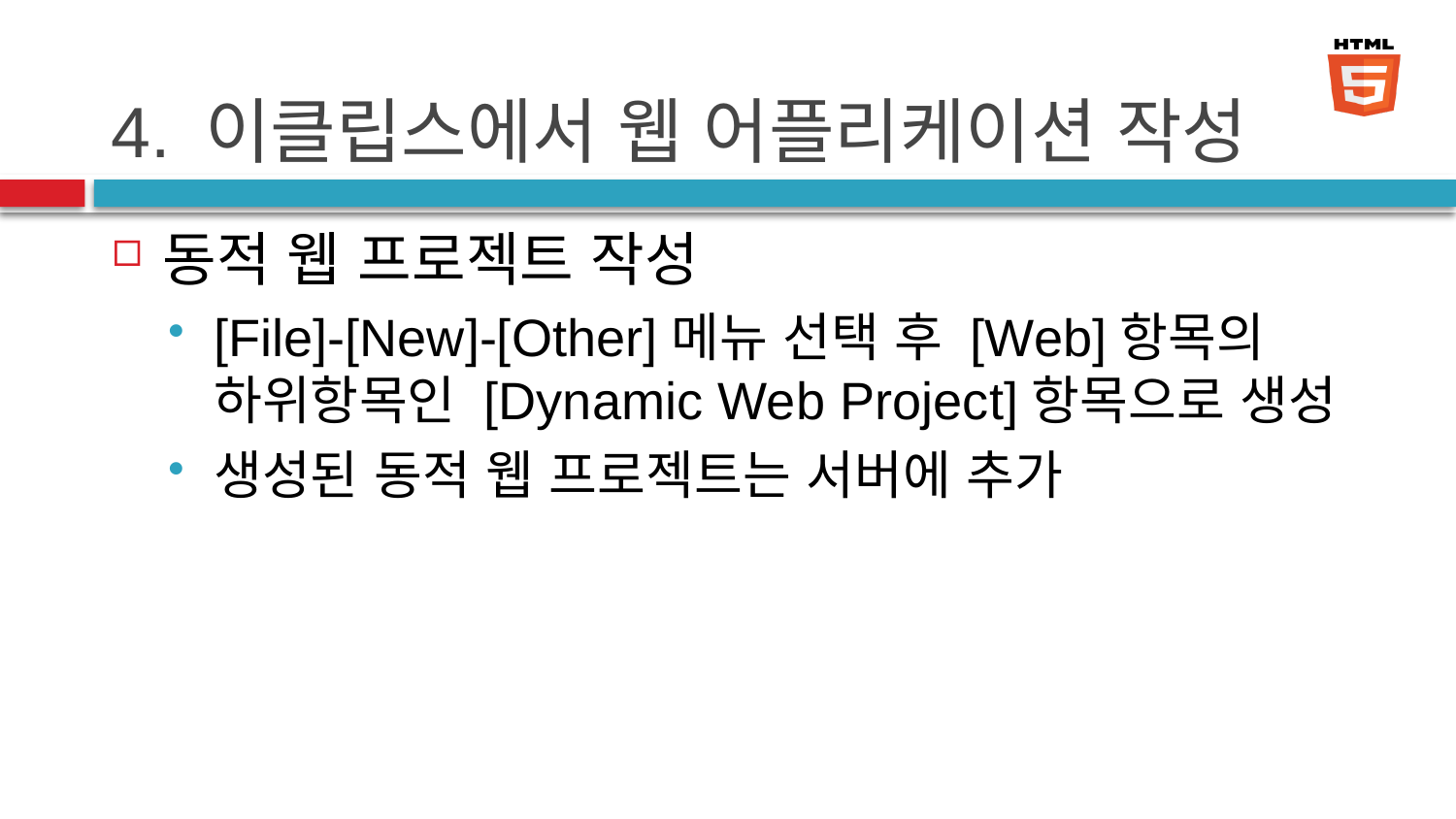

# 4. 이클립스에서 웹 어플리케이션 작성
동적 웹 프로젝트 작성
[File]-[New]-[Other]메뉴 선택 후 [Web]항목의 하위항목인 [Dynamic Web Project]항목으로 생성
생성된 동적 웹 프로젝트는 서버에 추가